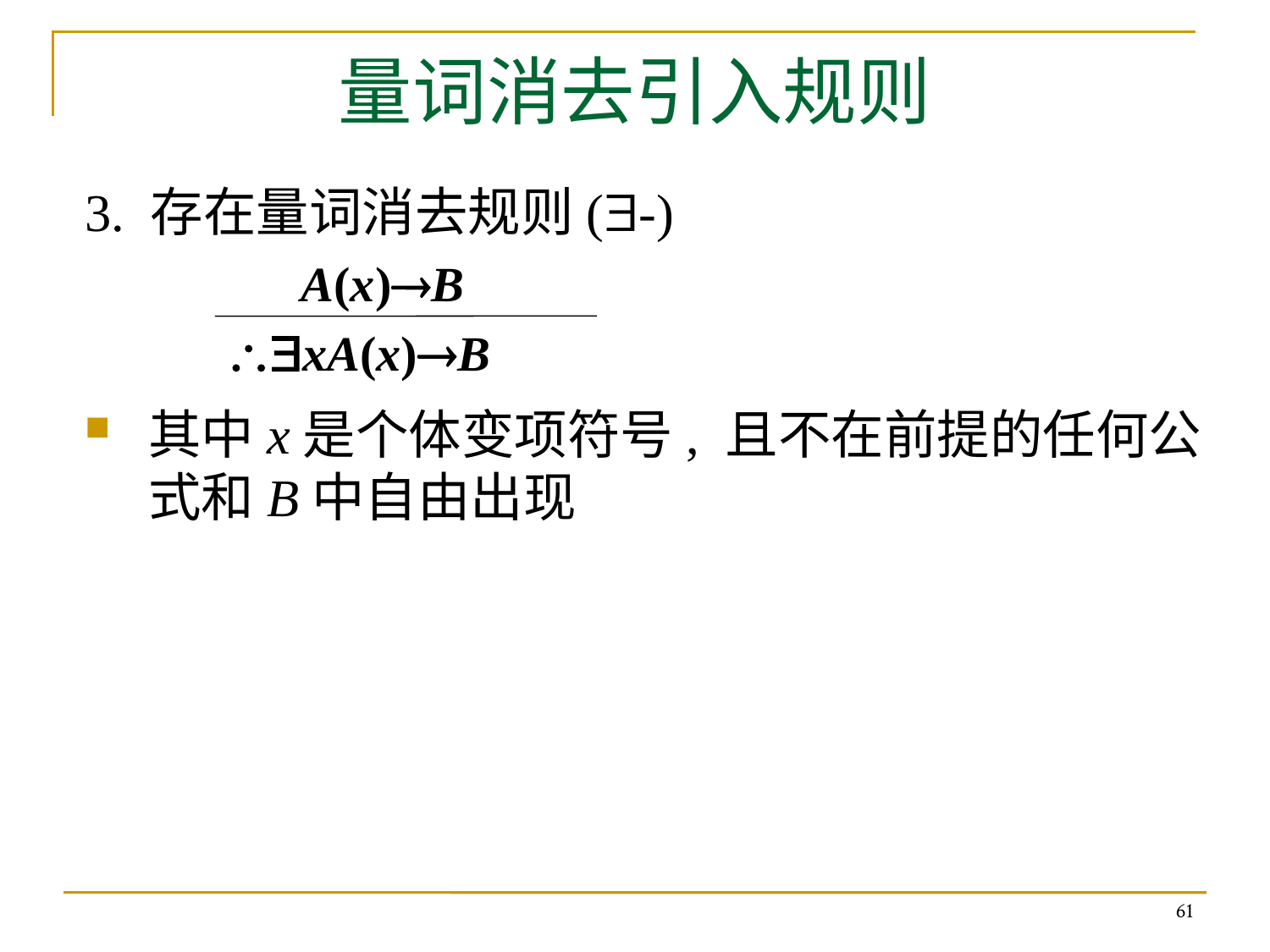

# 量词消去引入规则
3. 存在量词消去规则(∃-)

其中x是个体变项符号, 且不在前提的任何公式和B中自由出现
      A(x)→B
∴∃xA(x)→B

61